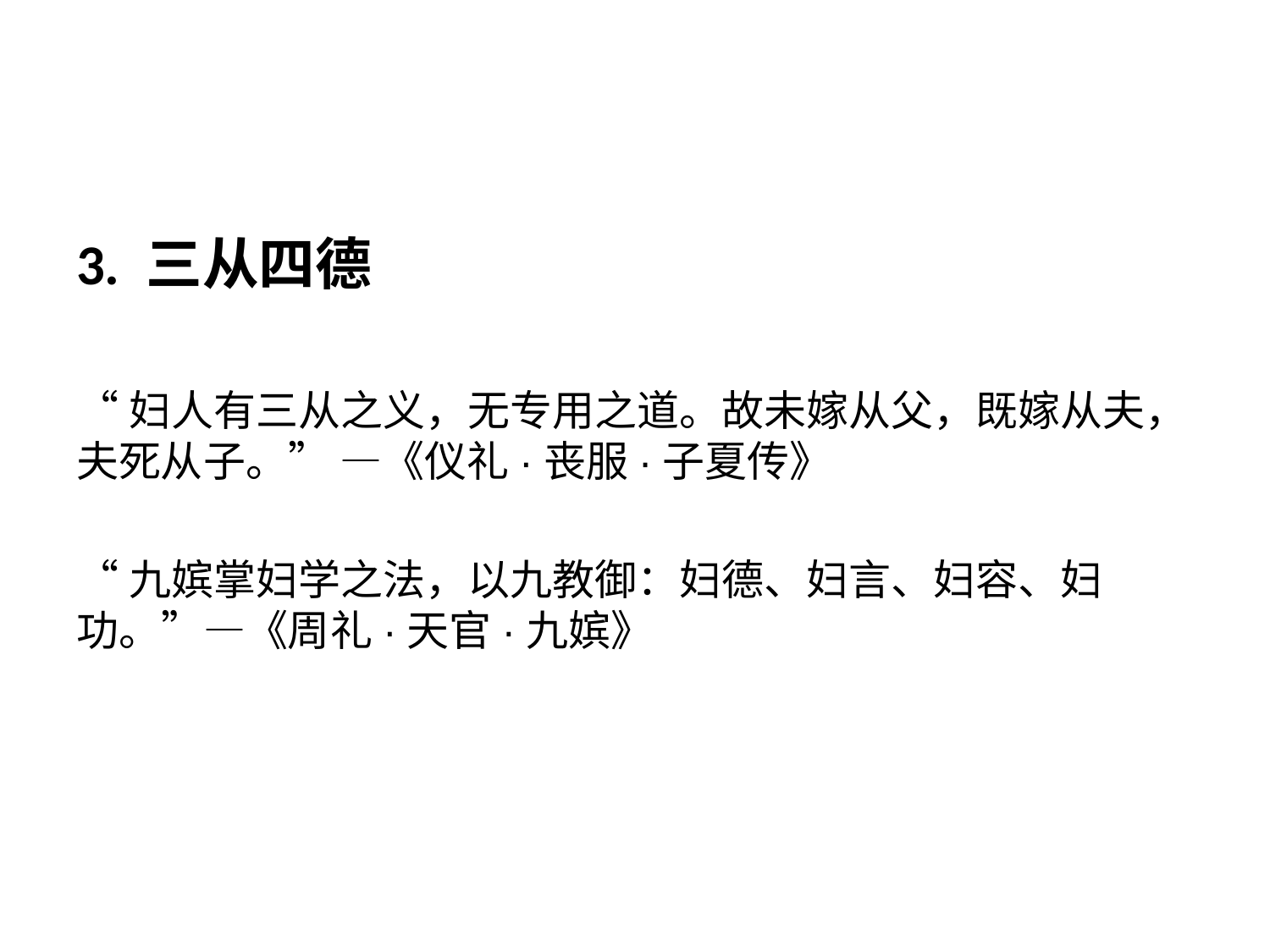

#
3. 三从四德

“妇人有三从之义，无专用之道。故未嫁从父，既嫁从夫，夫死从子。” —《仪礼·丧服·子夏传》

“九嫔掌妇学之法，以九教御：妇德、妇言、妇容、妇功。”—《周礼·天官·九嫔》